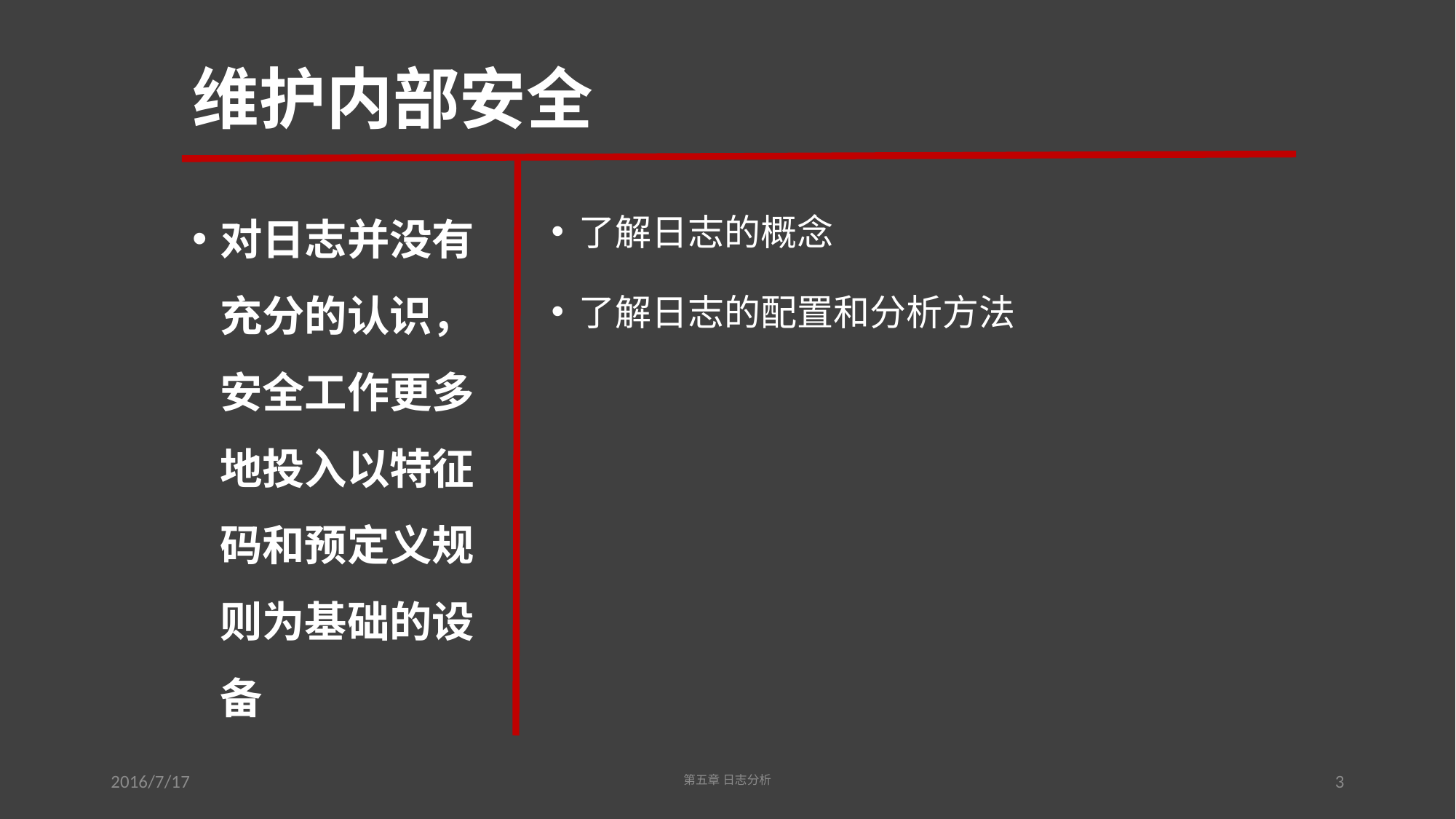

# 维护内部安全
对日志并没有充分的认识，安全工作更多地投入以特征码和预定义规则为基础的设备
了解日志的概念
了解日志的配置和分析方法
2016/7/17
第五章 日志分析
3